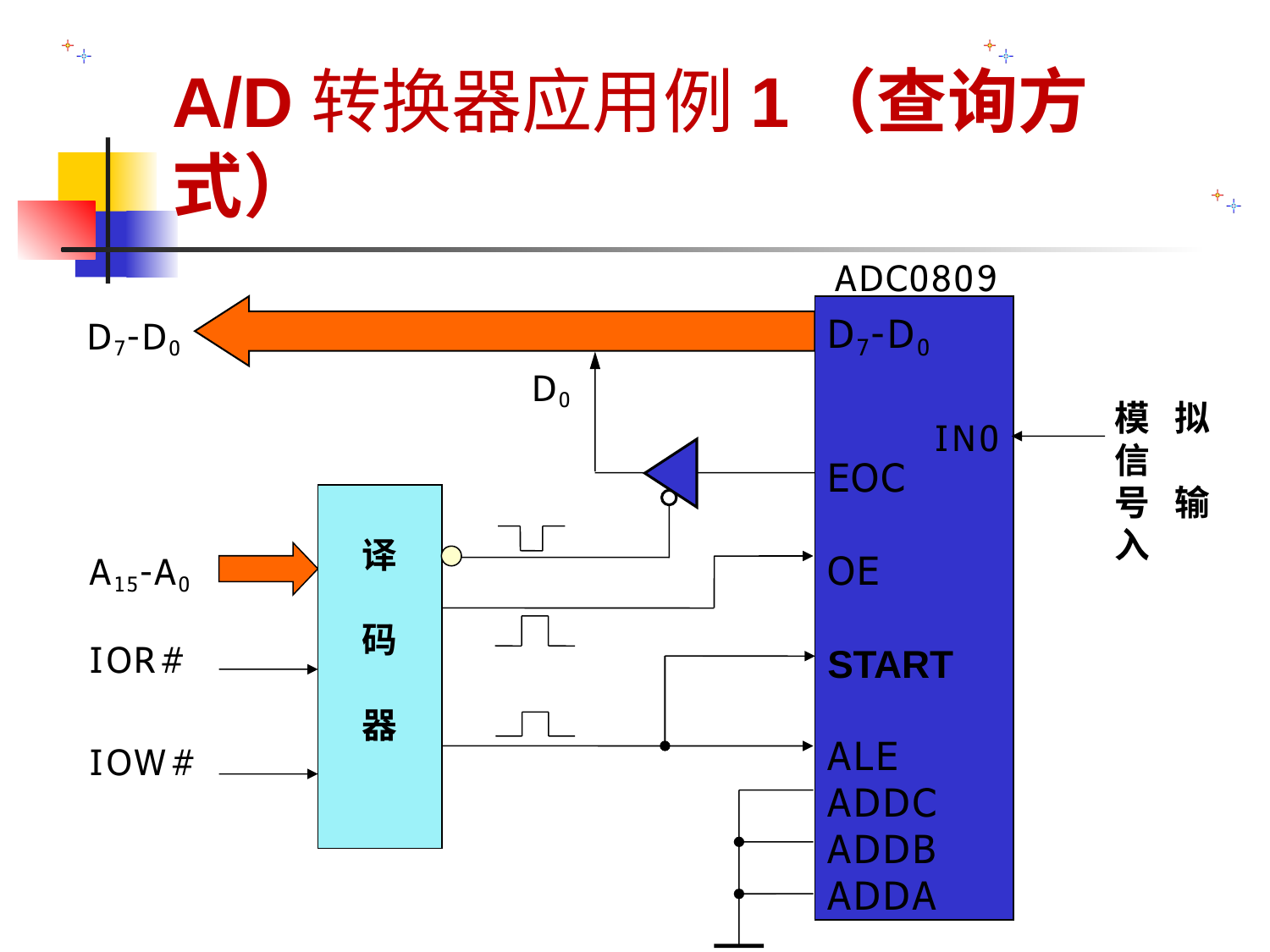

# A/D转换器应用例1（查询方式）
ADC0809

D7-D0

EOC

OE

START

ALE
ADDC
ADDB
ADDA

D7-D0

D0
模拟信
号输入
IN0

译

码

器

A15-A0

IOR#

IOW#